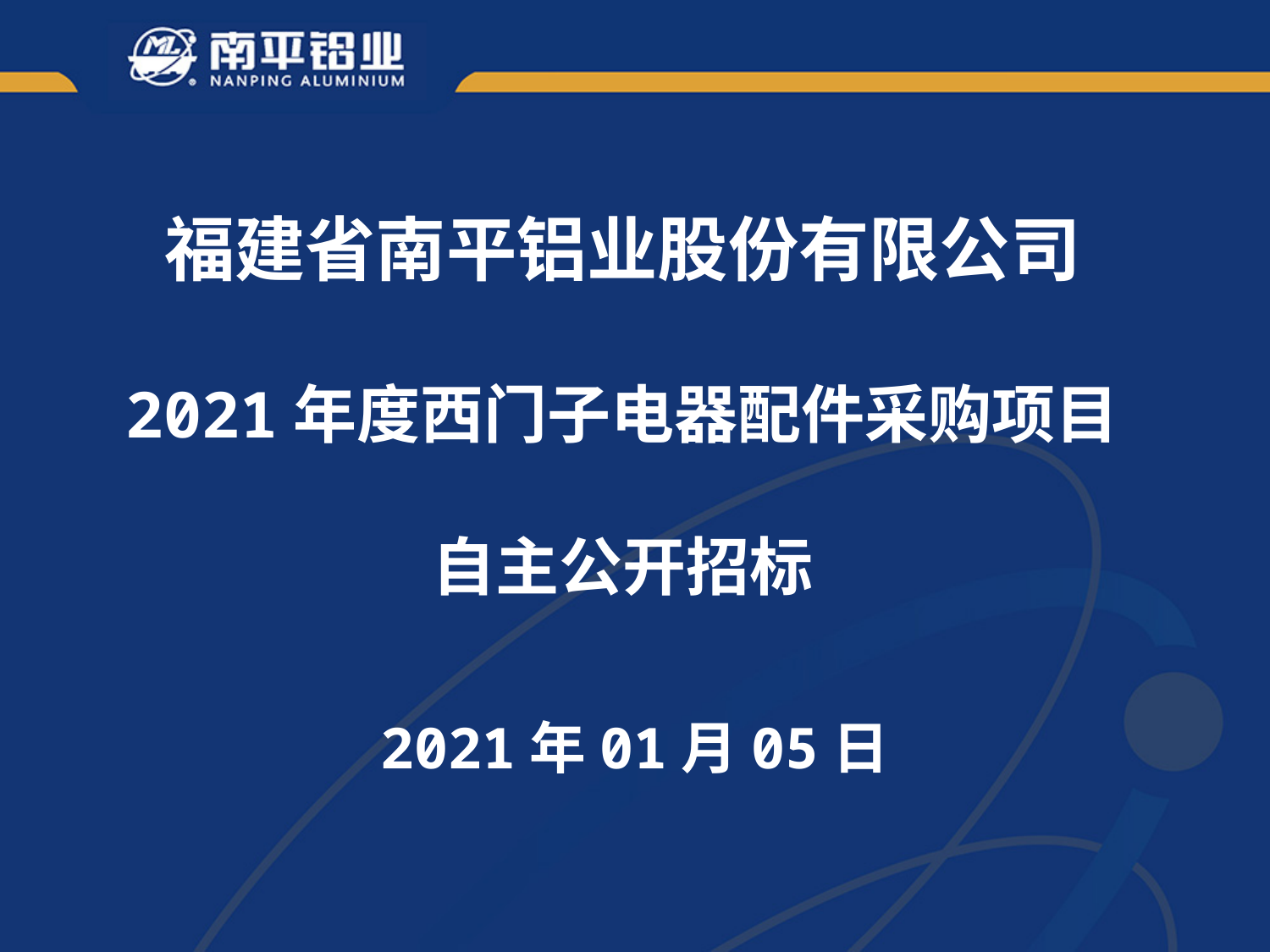

# 福建省南平铝业股份有限公司 2021年度西门子电器配件采购项目 自主公开招标
2021年01月05日